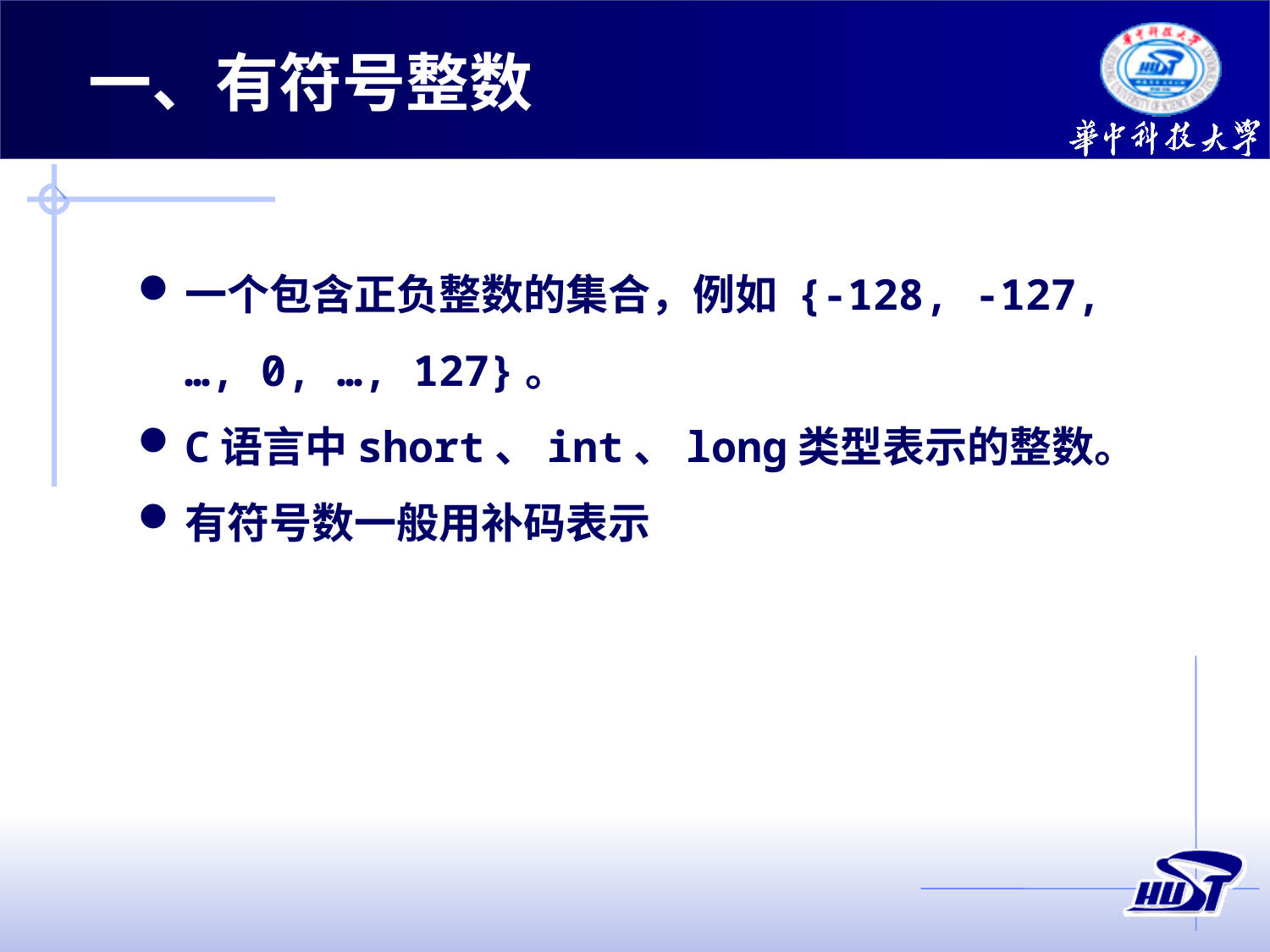

一、有符号整数
一个包含正负整数的集合，例如 {-128, -127, …, 0, …, 127}。
C语言中short、int、long类型表示的整数。
有符号数一般用补码表示